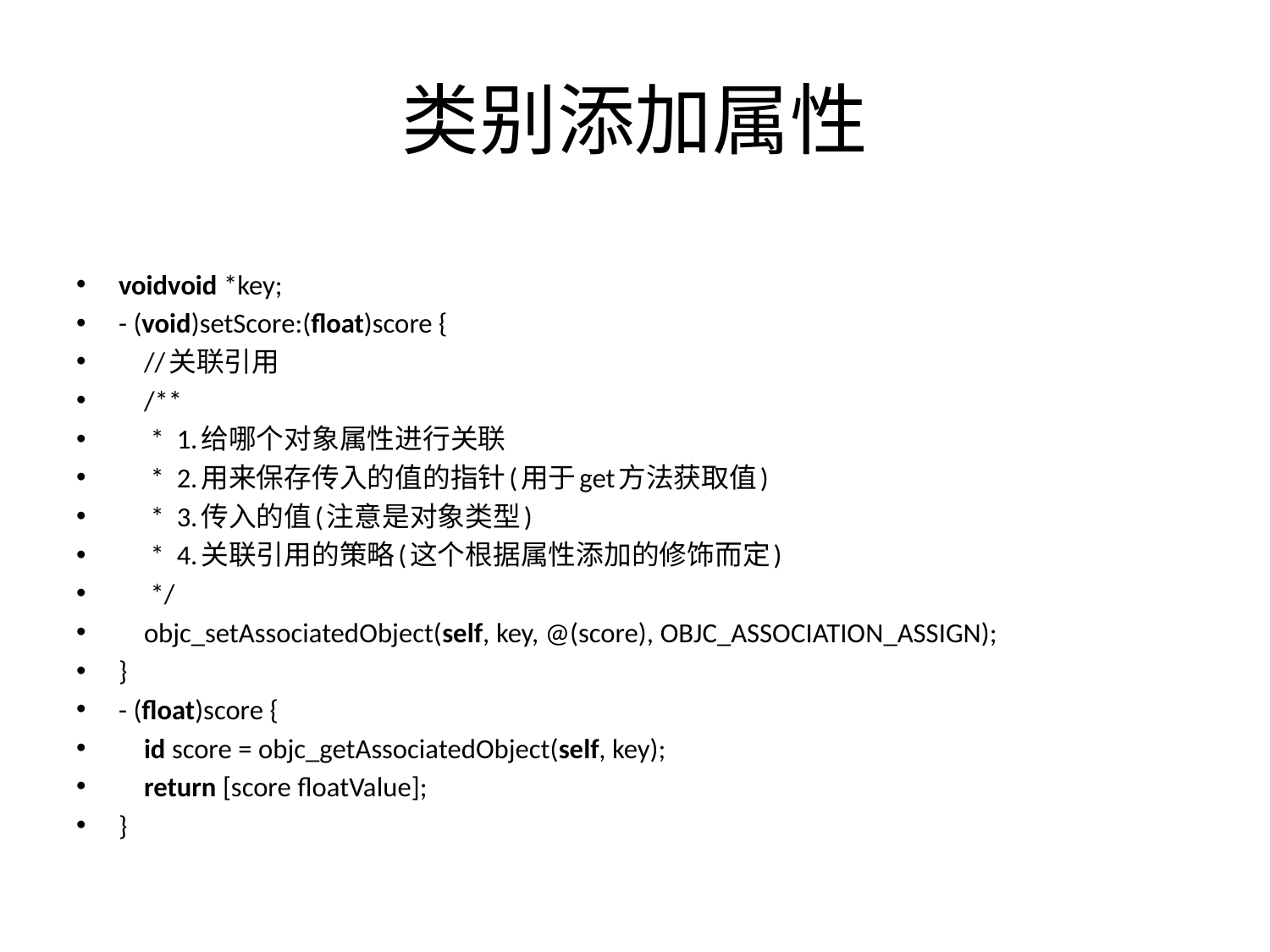

# 类别添加属性

voidvoid *key;
- (void)setScore:(float)score {
    //关联引用
    /**
     *  1.给哪个对象属性进行关联
     *  2.用来保存传入的值的指针(用于get方法获取值)
     *  3.传入的值(注意是对象类型)
     *  4.关联引用的策略(这个根据属性添加的修饰而定)
     */
    objc_setAssociatedObject(self, key, @(score), OBJC_ASSOCIATION_ASSIGN);
}
- (float)score {
    id score = objc_getAssociatedObject(self, key);
    return [score floatValue];
}